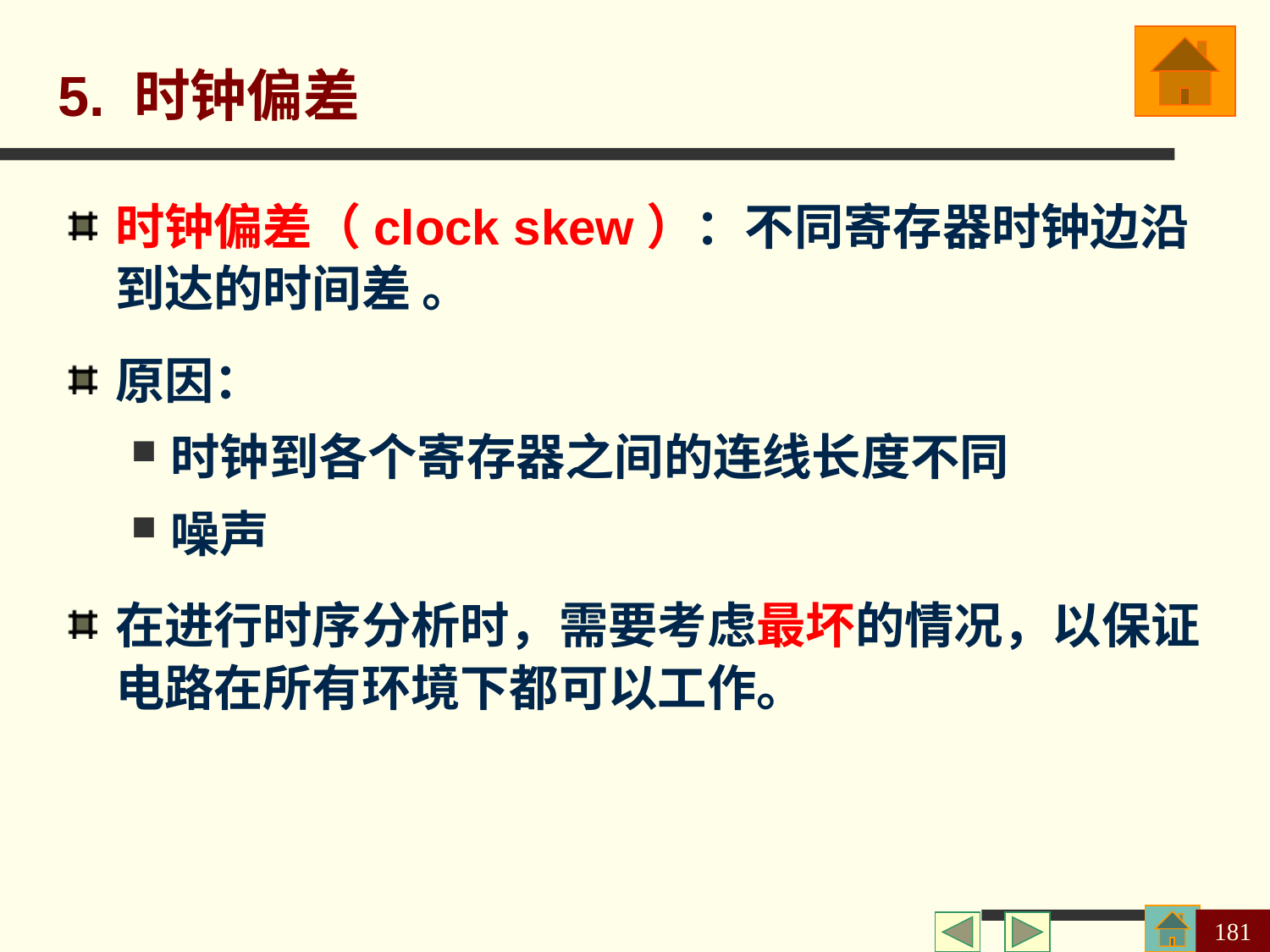

5. 时钟偏差
时钟偏差（clock skew）：不同寄存器时钟边沿到达的时间差 。
原因：
时钟到各个寄存器之间的连线长度不同
噪声
在进行时序分析时，需要考虑最坏的情况，以保证电路在所有环境下都可以工作。
181